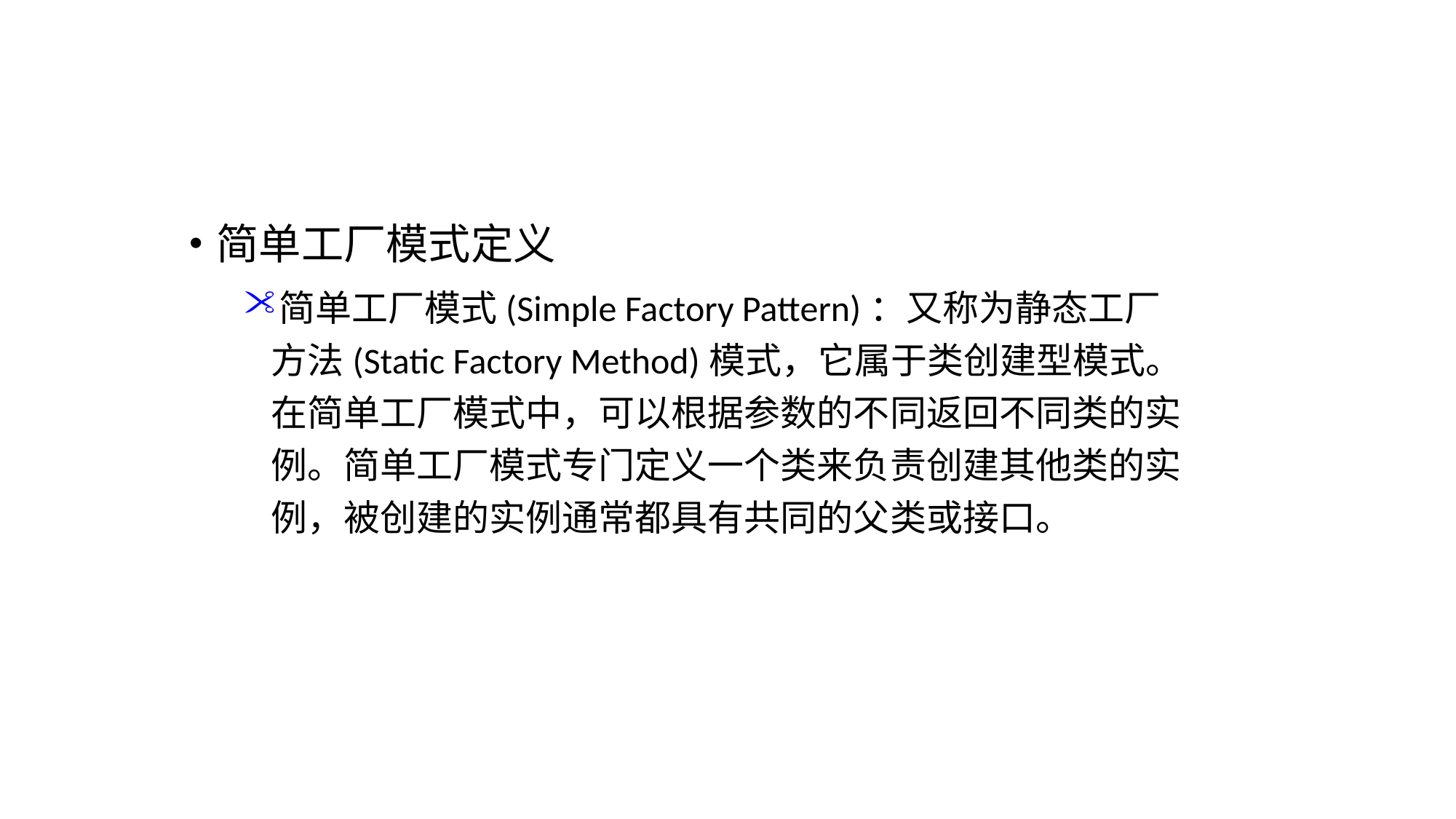

#
简单工厂模式定义
简单工厂模式(Simple Factory Pattern)：又称为静态工厂方法(Static Factory Method)模式，它属于类创建型模式。在简单工厂模式中，可以根据参数的不同返回不同类的实例。简单工厂模式专门定义一个类来负责创建其他类的实例，被创建的实例通常都具有共同的父类或接口。